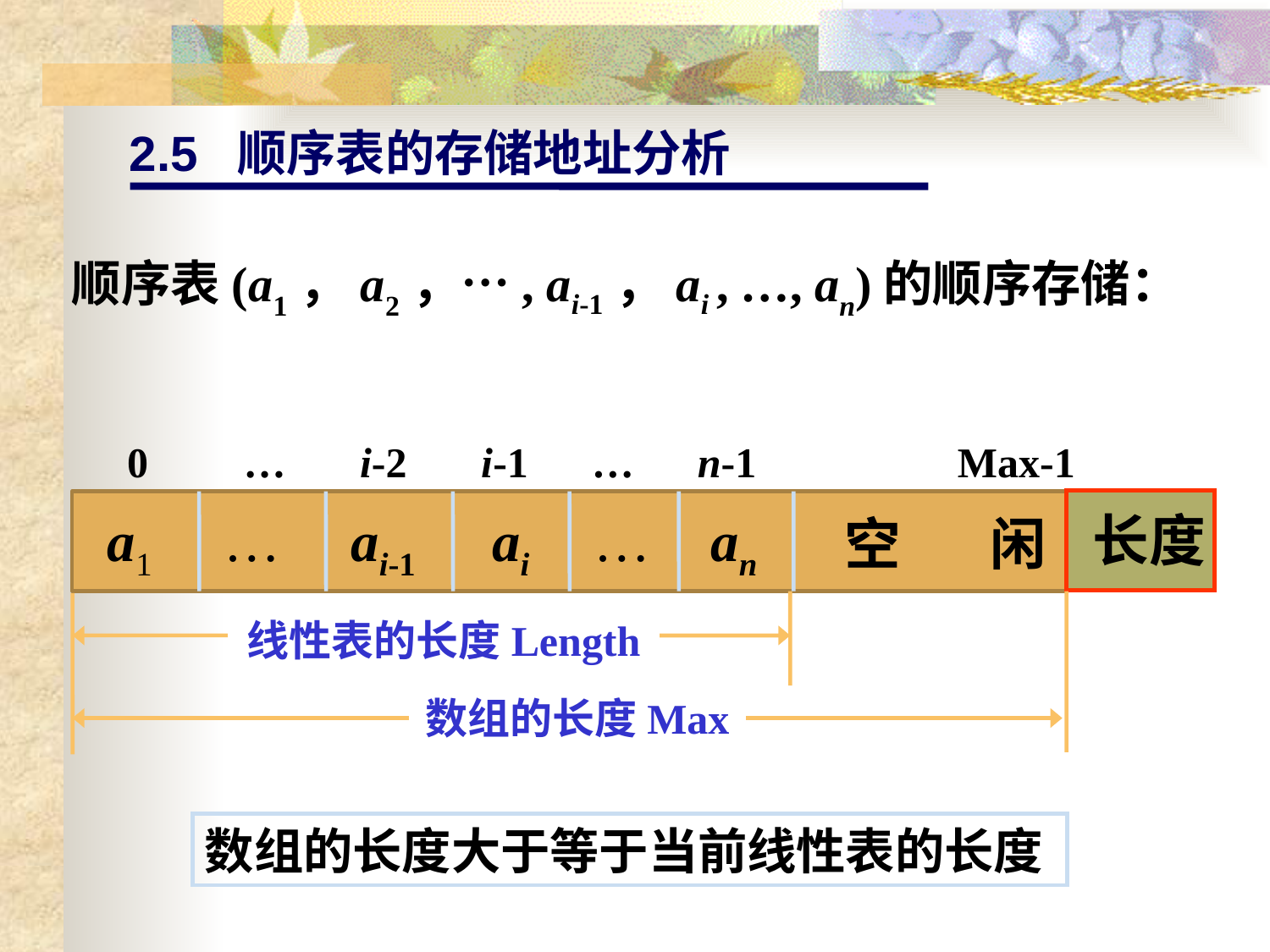

2.5  顺序表的存储地址分析

顺序表(a1，a2，…, ai-1，ai , …, an)的顺序存储：
   0         …       i-2       i-1      …      n-1                   Max-1
 长度

 a1
…
 ai-1
  ai
…
 an
  空       闲

线性表的长度Length

数组的长度Max

数组的长度大于等于当前线性表的长度